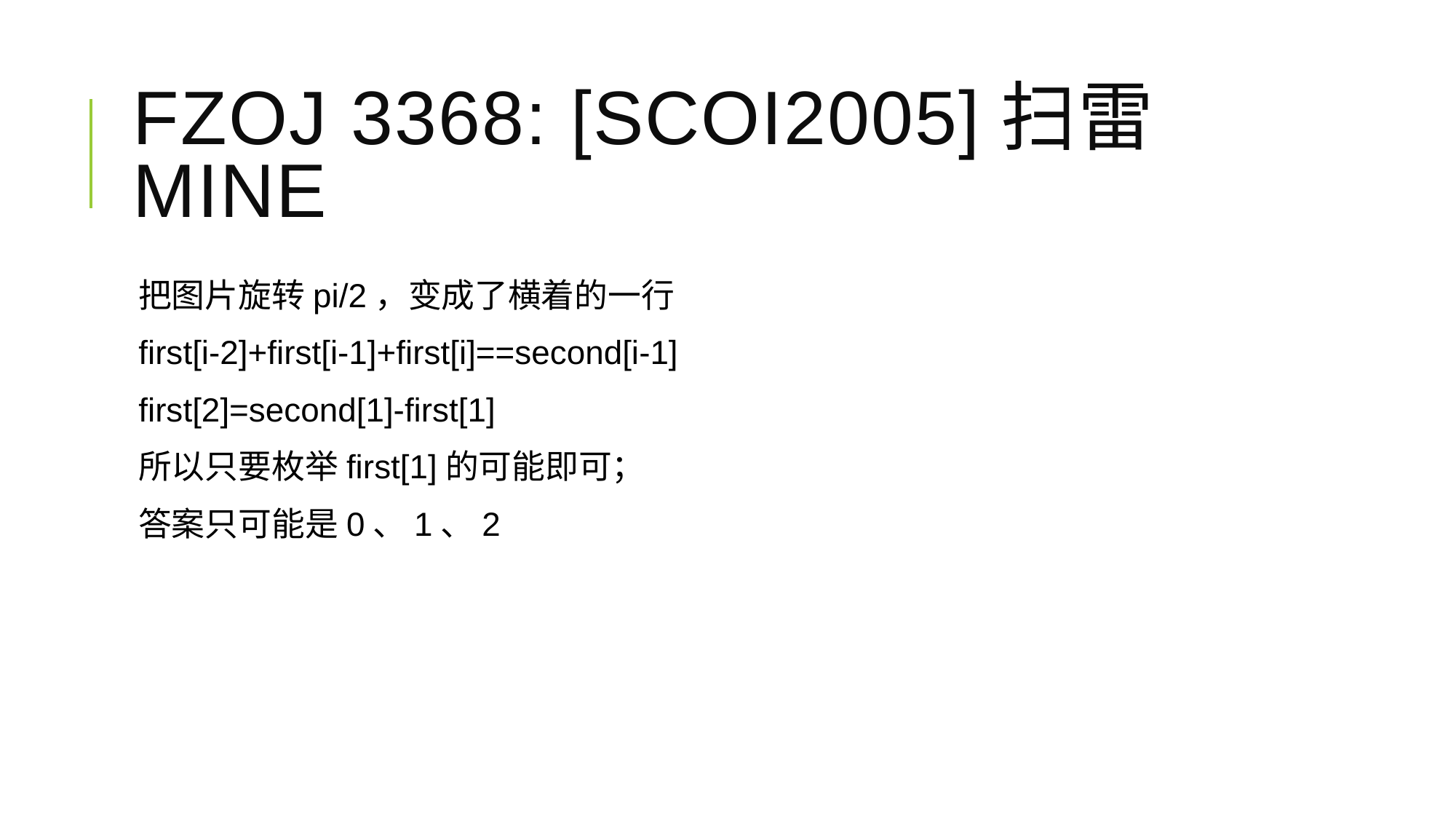

# FZOJ 3368: [SCOI2005]扫雷Mine
把图片旋转pi/2，变成了横着的一行
first[i-2]+first[i-1]+first[i]==second[i-1]
first[2]=second[1]-first[1]
所以只要枚举first[1]的可能即可；
答案只可能是0、1、2